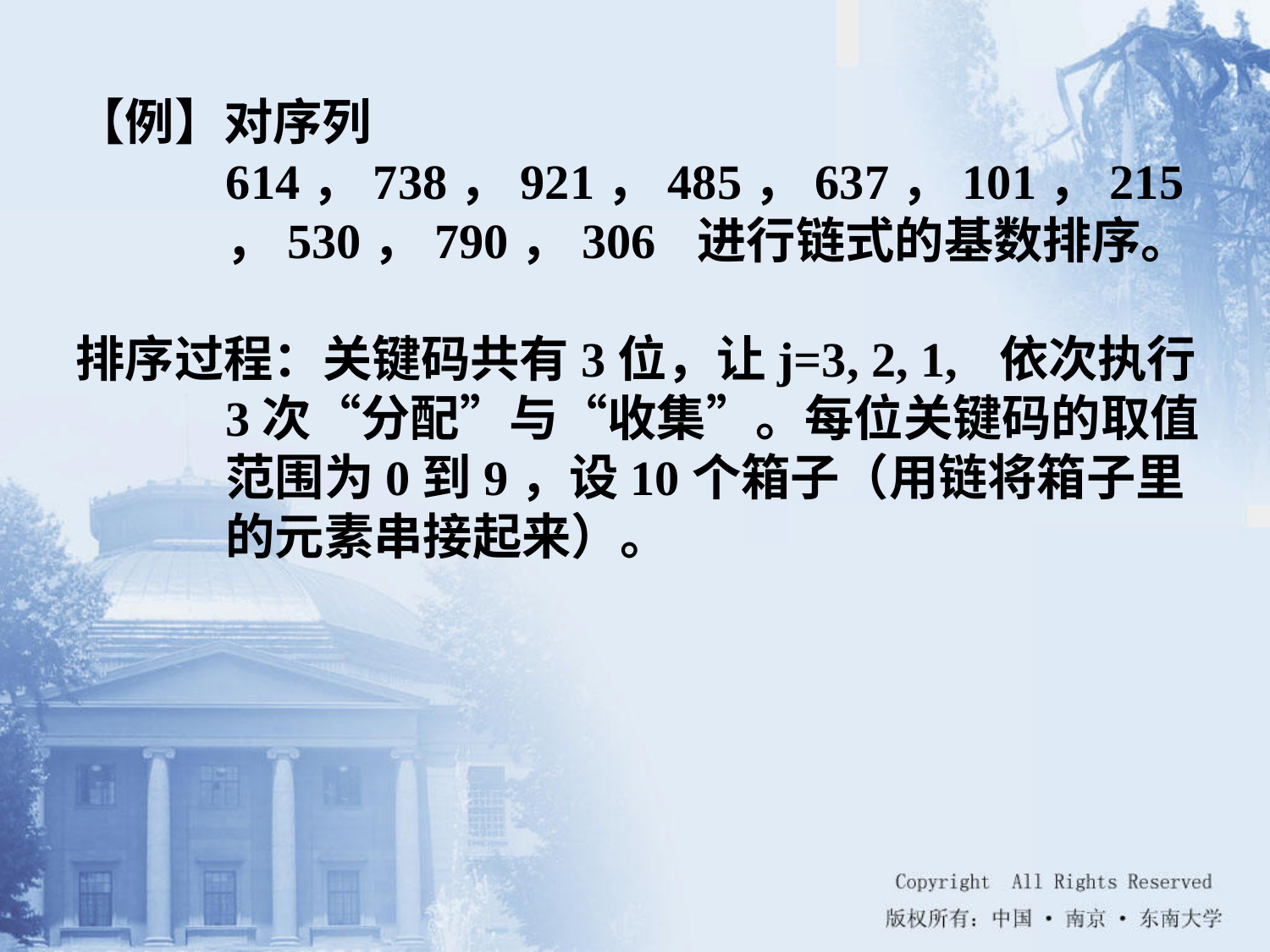

【例】对序列614，738，921，485，637，101，215，530，790，306 进行链式的基数排序。

排序过程：关键码共有3位，让j=3, 2, 1, 依次执行3次“分配”与“收集”。每位关键码的取值范围为0到9，设10个箱子（用链将箱子里的元素串接起来）。